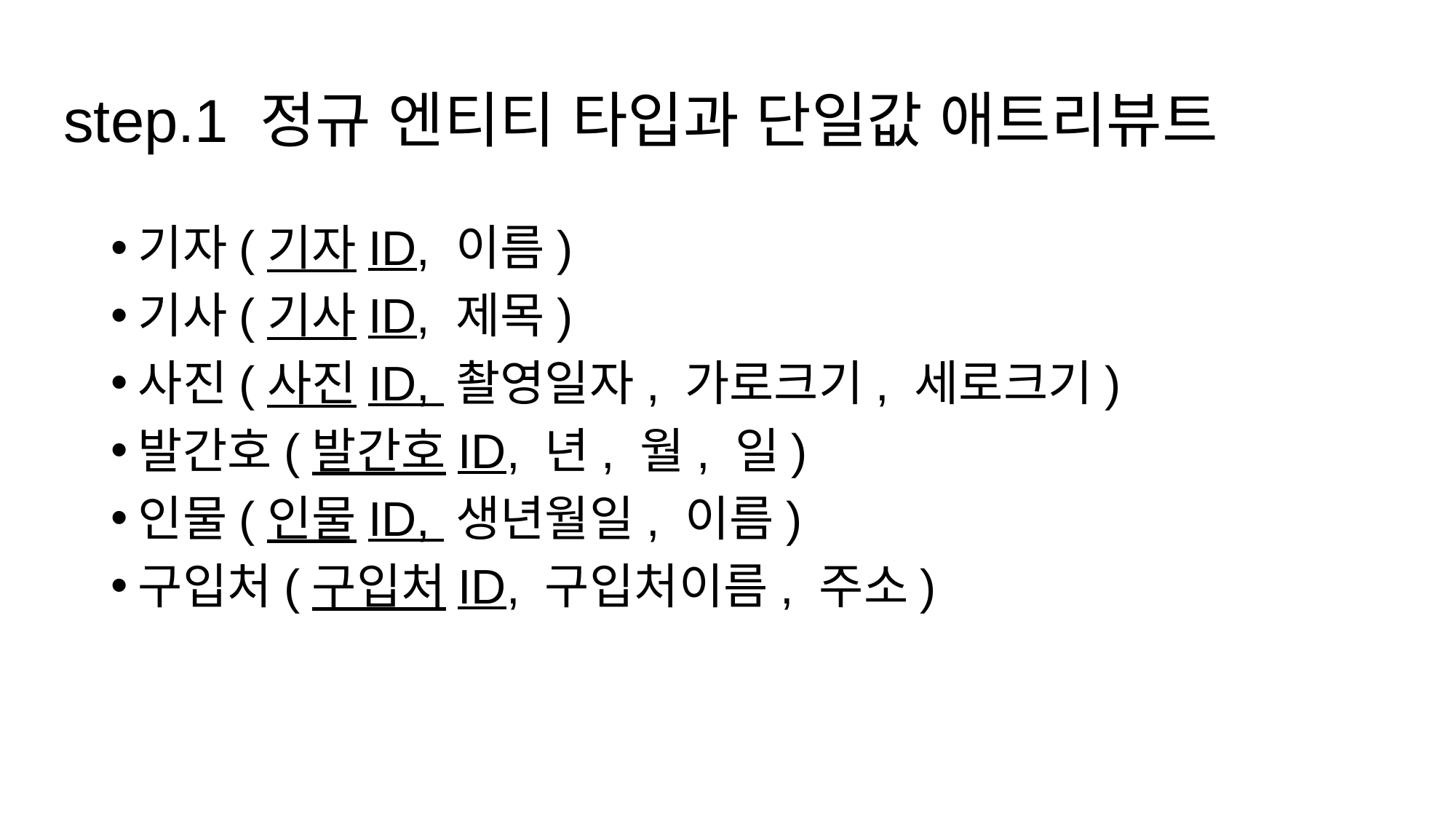

# step.1 정규 엔티티 타입과 단일값 애트리뷰트
기자(기자ID, 이름)
기사(기사ID, 제목)
사진(사진ID, 촬영일자, 가로크기, 세로크기)
발간호(발간호ID, 년, 월, 일)
인물(인물ID, 생년월일, 이름)
구입처(구입처ID, 구입처이름, 주소)